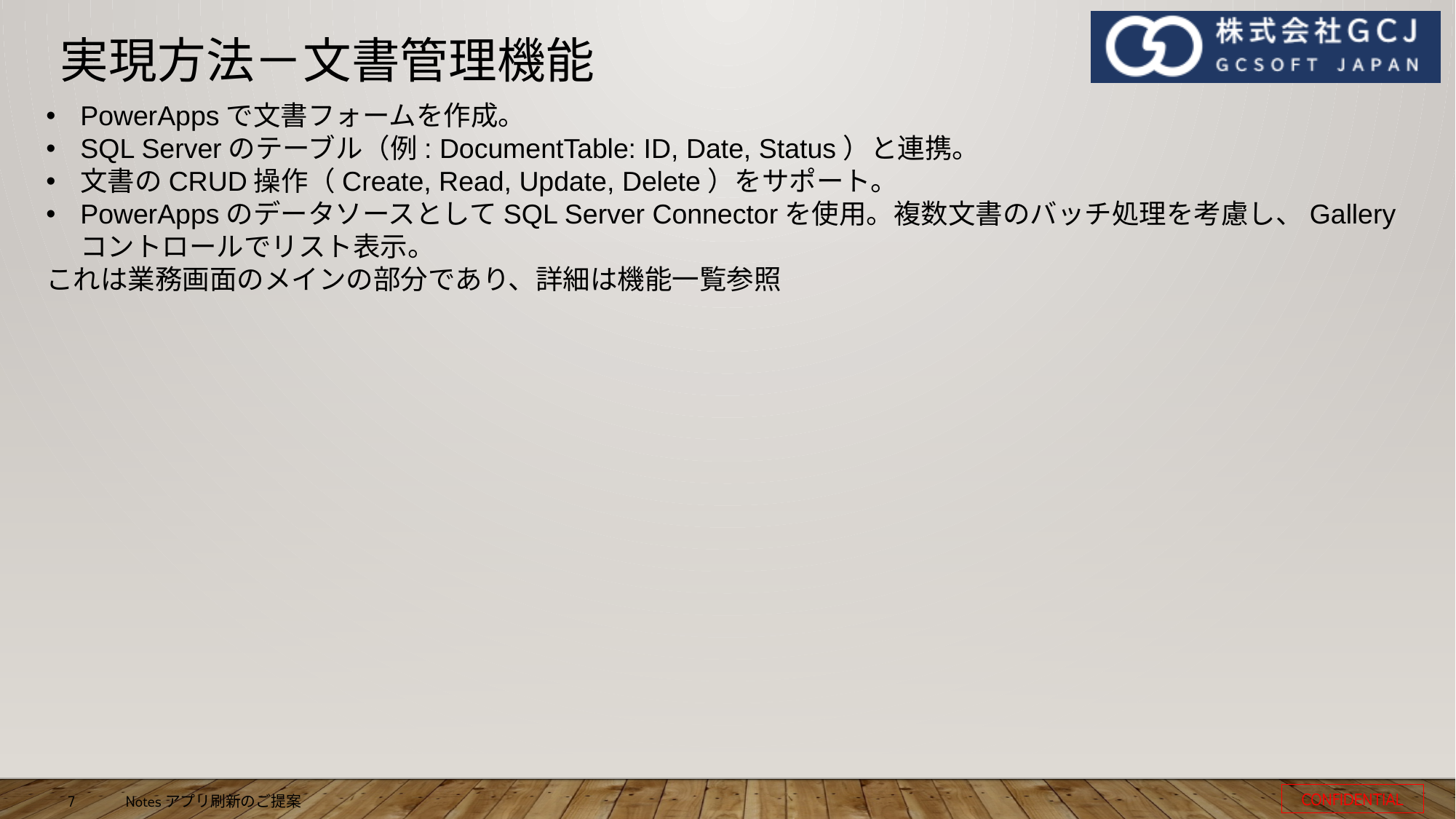

# 実現方法－文書管理機能
PowerAppsで文書フォームを作成。
SQL Serverのテーブル（例: DocumentTable: ID, Date, Status）と連携。
文書のCRUD操作（Create, Read, Update, Delete）をサポート。
PowerAppsのデータソースとしてSQL Server Connectorを使用。複数文書のバッチ処理を考慮し、Galleryコントロールでリスト表示。
これは業務画面のメインの部分であり、詳細は機能一覧参照